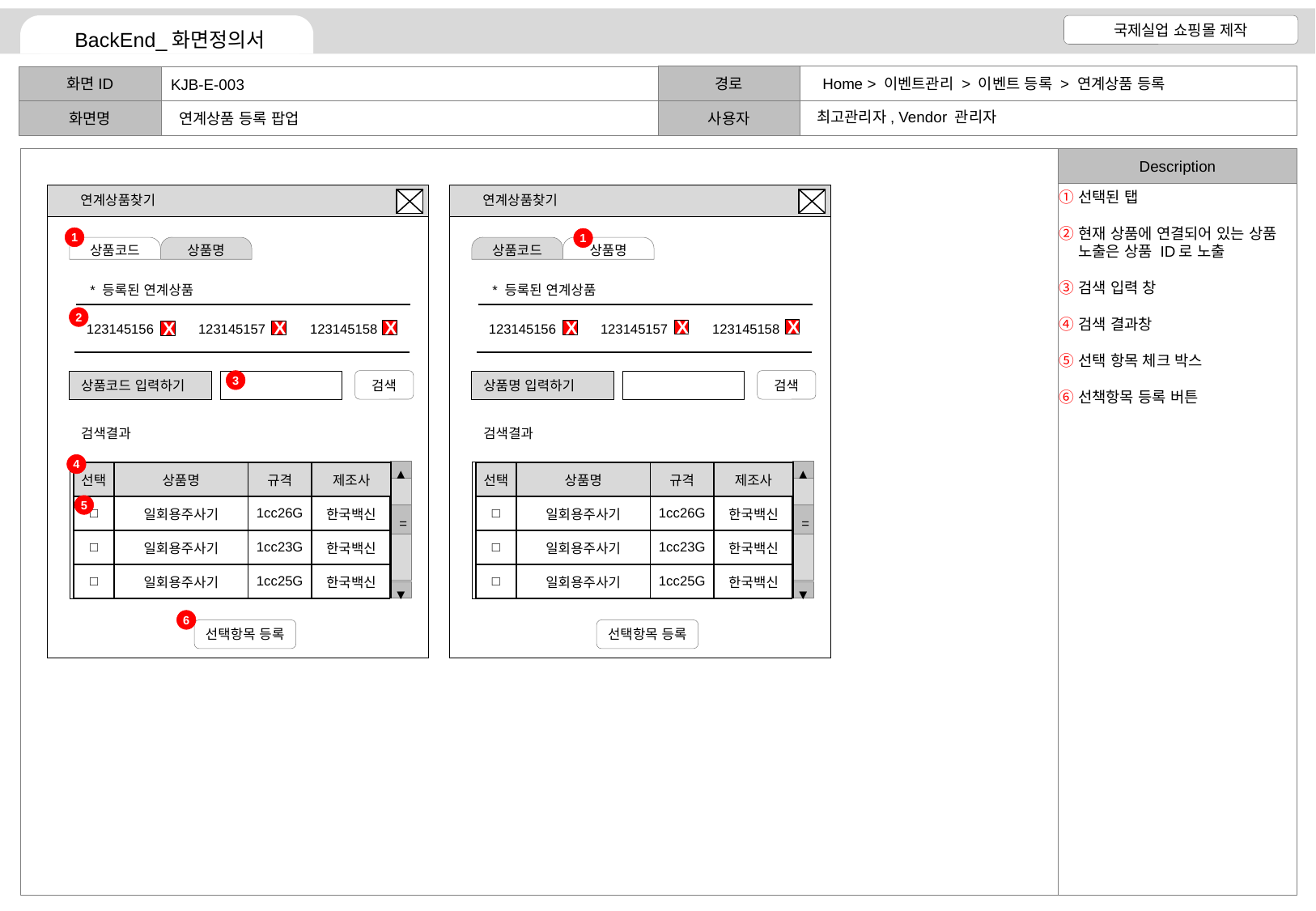

Home > 이벤트관리 > 이벤트 등록 > 연계상품 등록
KJB-E-003
최고관리자, Vendor 관리자
연계상품 등록 팝업

연계상품찾기
연계상품찾기
선택된 탭

현재 상품에 연결되어 있는 상품
노출은 상품 ID로 노출

검색 입력 창

검색 결과창

선택 항목 체크 박스

선책항목 등록 버튼

1
1
상품코드
상품코드
상품명
상품명

* 등록된 연계상품
* 등록된 연계상품
2
123145156
123145157
123145158
123145156
123145157
123145158
X
X
X
X
X
X
3
검색
검색
상품코드 입력하기
상품명 입력하기

검색결과
검색결과
4
▲

=
▼
▲

=
▼

| 선택 | 상품명 | 규격 | 제조사 |
| --- | --- | --- | --- |
| □ | 일회용주사기 | 1cc26G | 한국백신 |
| □ | 일회용주사기 | 1cc23G | 한국백신 |
| □ | 일회용주사기 | 1cc25G | 한국백신 |
| 선택 | 상품명 | 규격 | 제조사 |
| --- | --- | --- | --- |
| □ | 일회용주사기 | 1cc26G | 한국백신 |
| □ | 일회용주사기 | 1cc23G | 한국백신 |
| □ | 일회용주사기 | 1cc25G | 한국백신 |
5
6
선택항목 등록
선택항목 등록